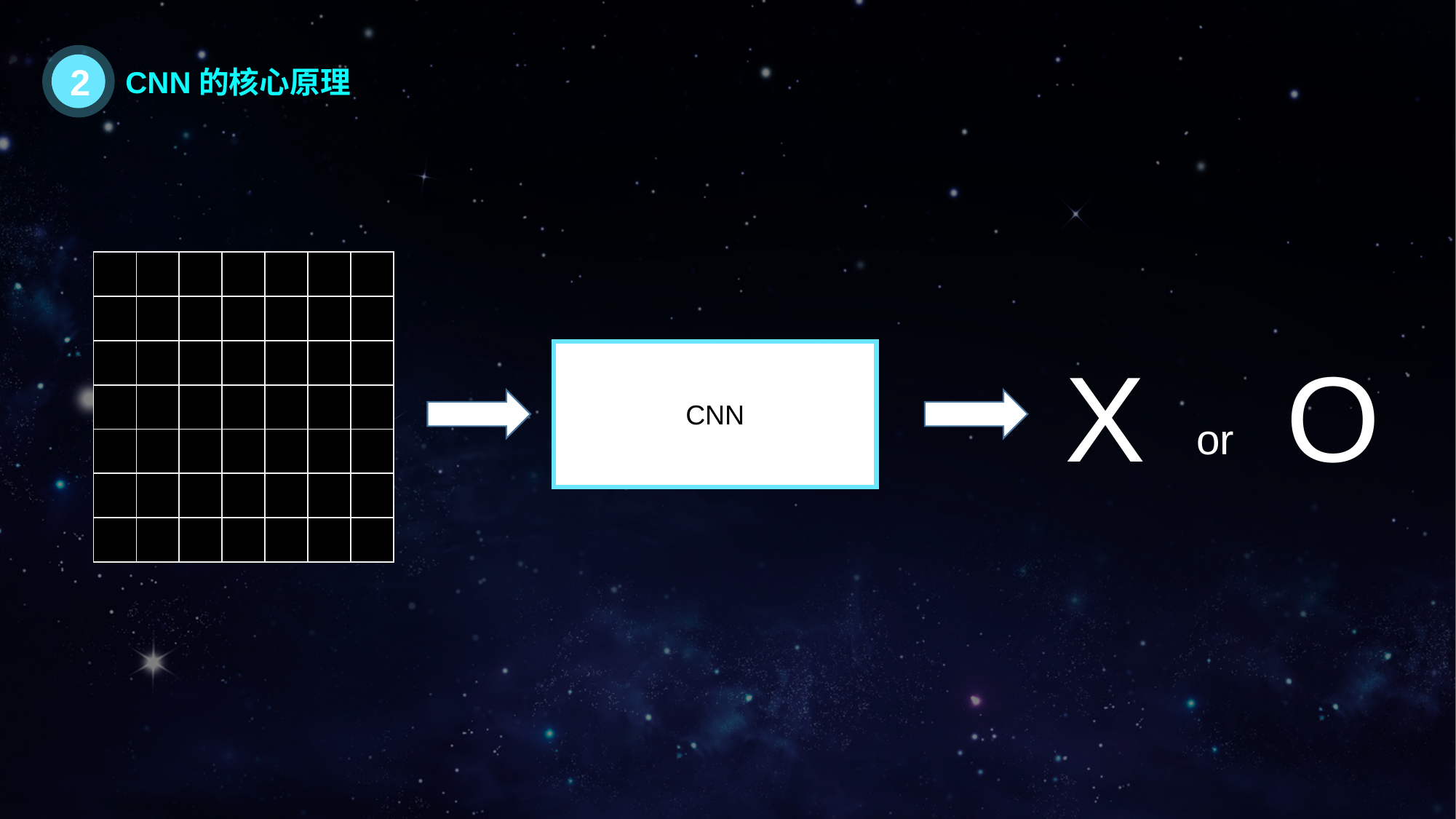

2
CNN的核心原理
|  |  |  |  |  |  |  |
| --- | --- | --- | --- | --- | --- | --- |
|  |  |  |  |  |  |  |
|  |  |  |  |  |  |  |
|  |  |  |  |  |  |  |
|  |  |  |  |  |  |  |
|  |  |  |  |  |  |  |
|  |  |  |  |  |  |  |
O
X
CNN

or